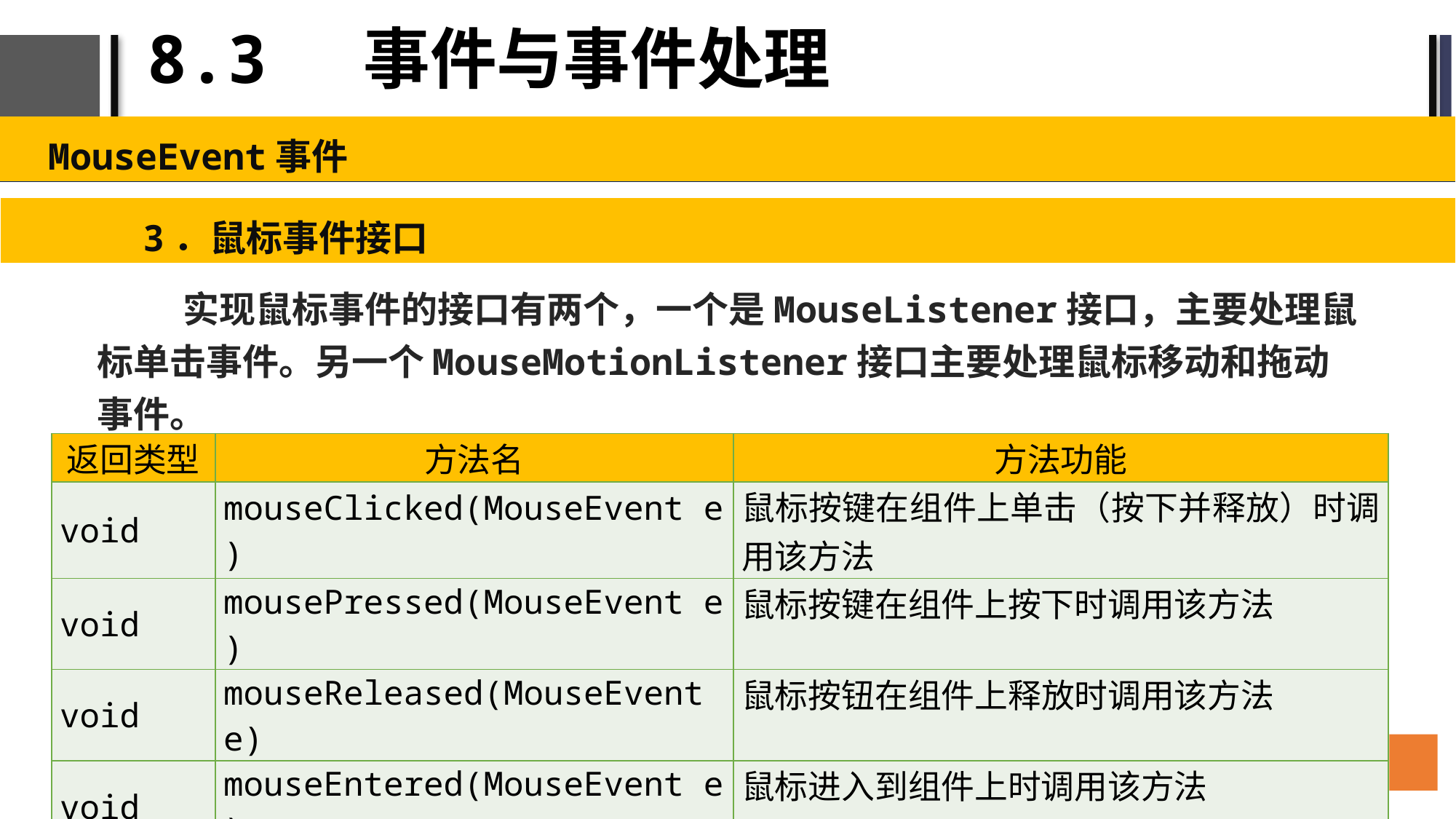

# 8.3  事件与事件处理

MouseEvent事件

3．鼠标事件接口
实现鼠标事件的接口有两个，一个是MouseListener接口，主要处理鼠标单击事件。另一个MouseMotionListener接口主要处理鼠标移动和拖动事件。
表8.11 MouseListener和MouseMotionListener接口的常用方法

| 返回类型 | 方法名 | 方法功能 |
| --- | --- | --- |
| void | mouseClicked(MouseEvent e) | 鼠标按键在组件上单击（按下并释放）时调用该方法 |
| void | mousePressed(MouseEvent e) | 鼠标按键在组件上按下时调用该方法 |
| void | mouseReleased(MouseEvent e) | 鼠标按钮在组件上释放时调用该方法 |
| void | mouseEntered(MouseEvent e) | 鼠标进入到组件上时调用该方法 |
| void | mouseExited(MouseEvent e) | 鼠标移出组件时调用该方法 |
| void | mouseDragged(MouseEvent e)\* | 鼠标按键在组件上按下并拖动时调用该方法 |
| void | mouseMoved(MouseEvent e)\* | 鼠标光标移动到组件上但无按键按下时调用 |